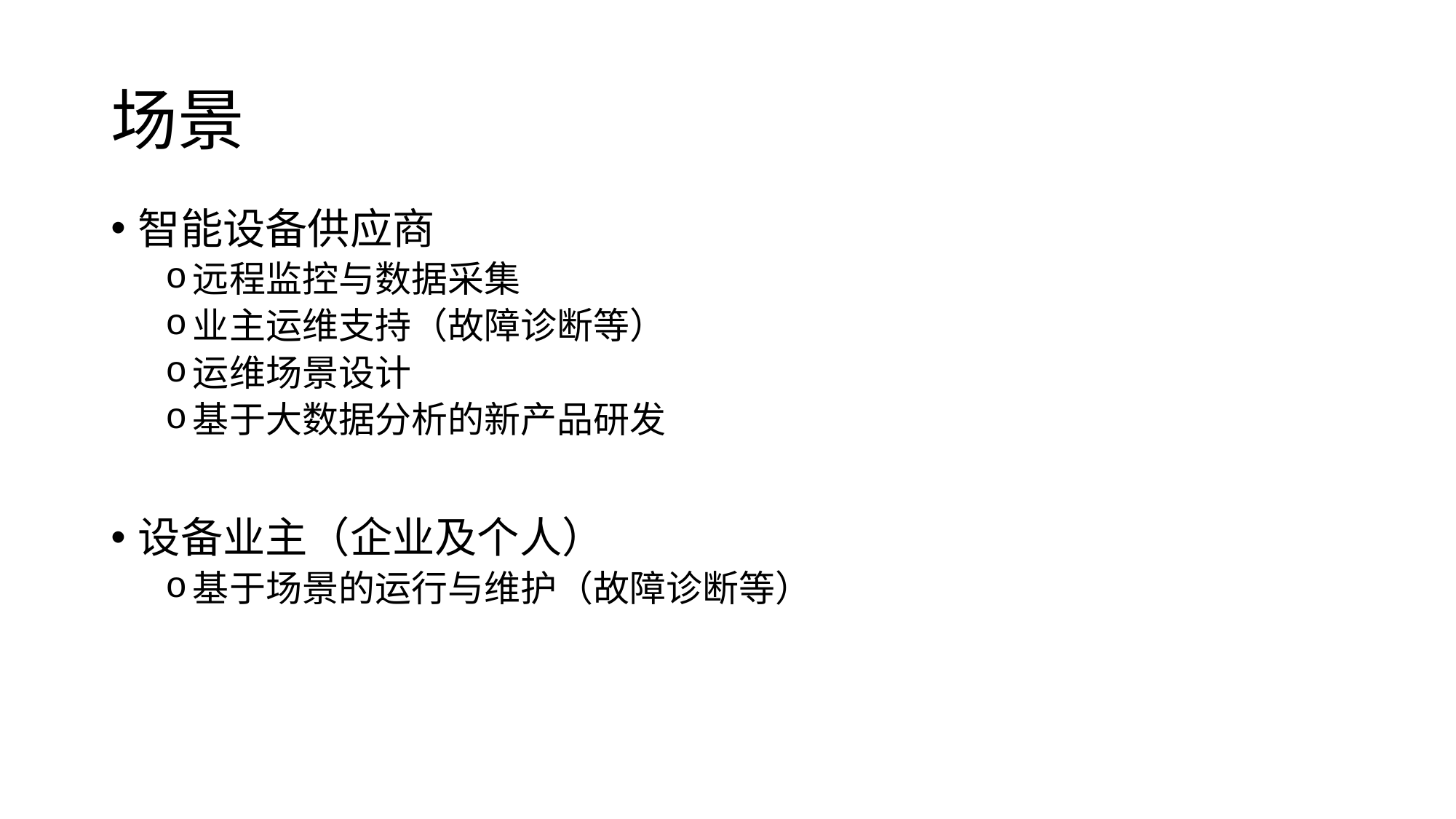

# 场景
智能设备供应商
远程监控与数据采集
业主运维支持（故障诊断等）
运维场景设计
基于大数据分析的新产品研发

设备业主（企业及个人）
基于场景的运行与维护（故障诊断等）